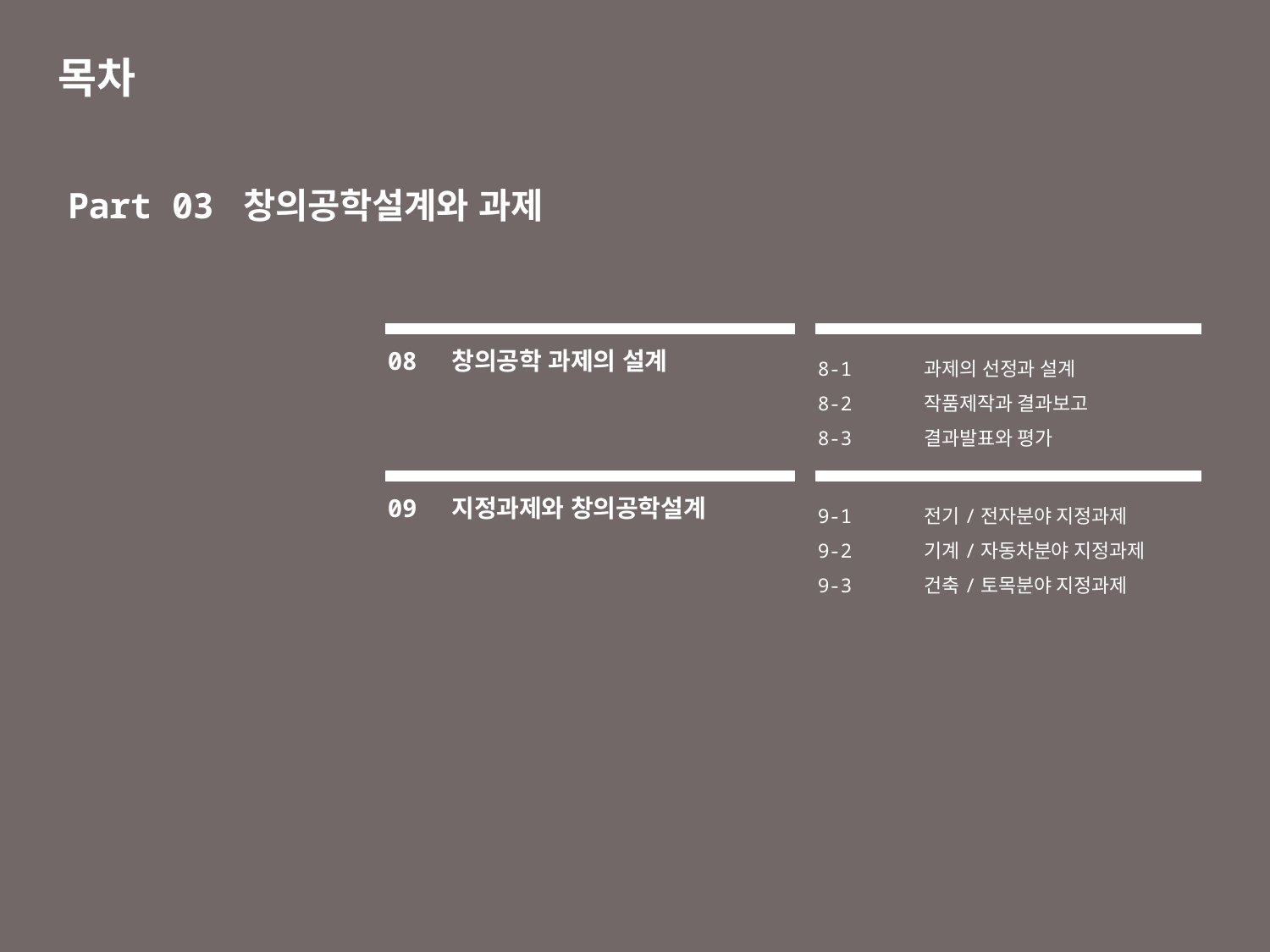

# 목차
Part 03 창의공학설계와 과제
08  창의공학 과제의 설계
8-1      과제의 선정과 설계
8-2      작품제작과 결과보고
8-3      결과발표와 평가
09  지정과제와 창의공학설계
9-1      전기/전자분야 지정과제
9-2      기계/자동차분야 지정과제
9-3      건축/토목분야 지정과제